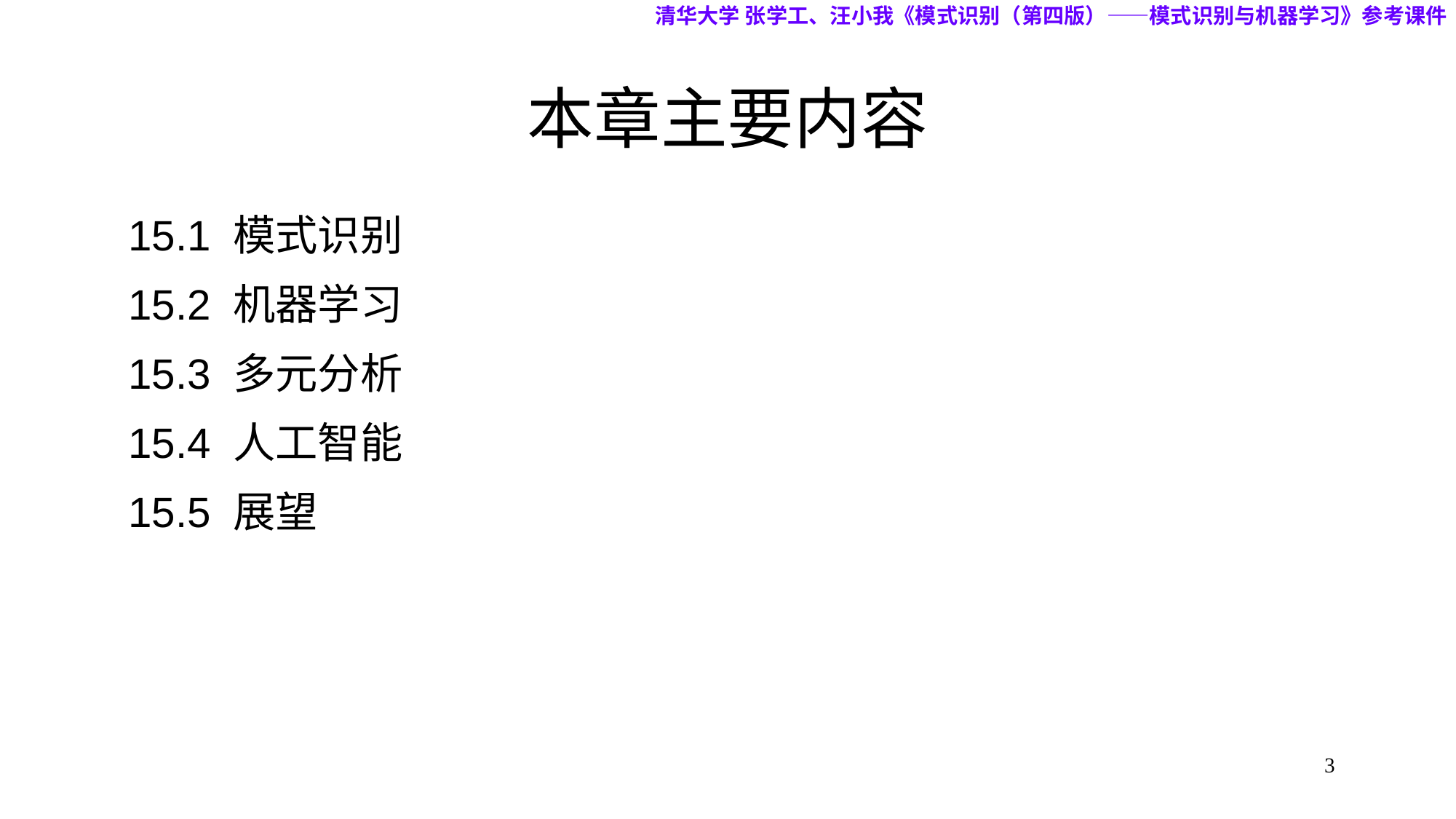

清华大学 张学工、汪小我《模式识别（第四版）——模式识别与机器学习》参考课件
# 本章主要内容
15.1 模式识别
15.2 机器学习
15.3 多元分析
15.4 人工智能
15.5 展望
3